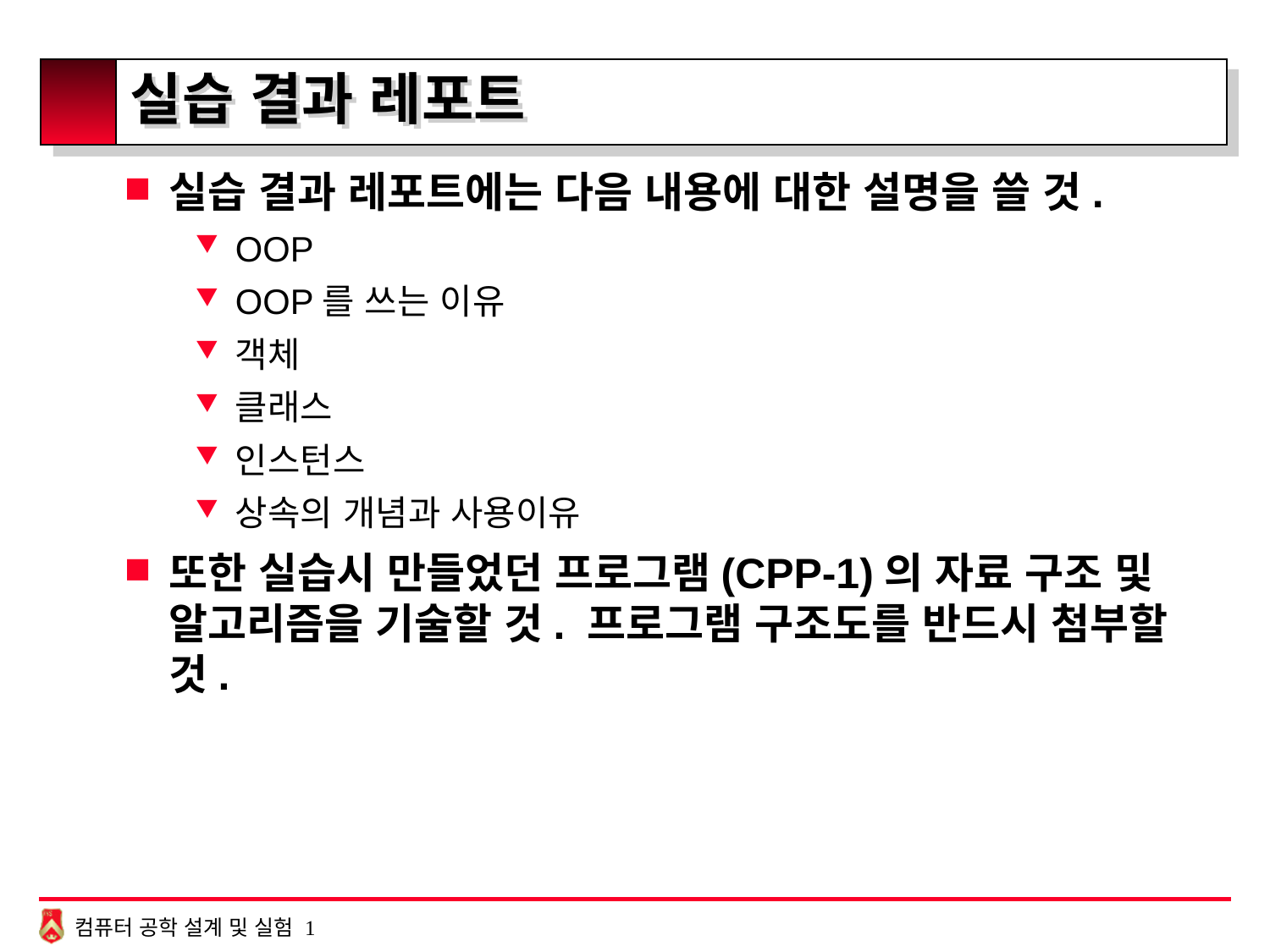

# 실습 결과 레포트
실습 결과 레포트에는 다음 내용에 대한 설명을 쓸 것.
OOP
OOP를 쓰는 이유
객체
클래스
인스턴스
상속의 개념과 사용이유
또한 실습시 만들었던 프로그램(CPP-1)의 자료 구조 및 알고리즘을 기술할 것. 프로그램 구조도를 반드시 첨부할 것.